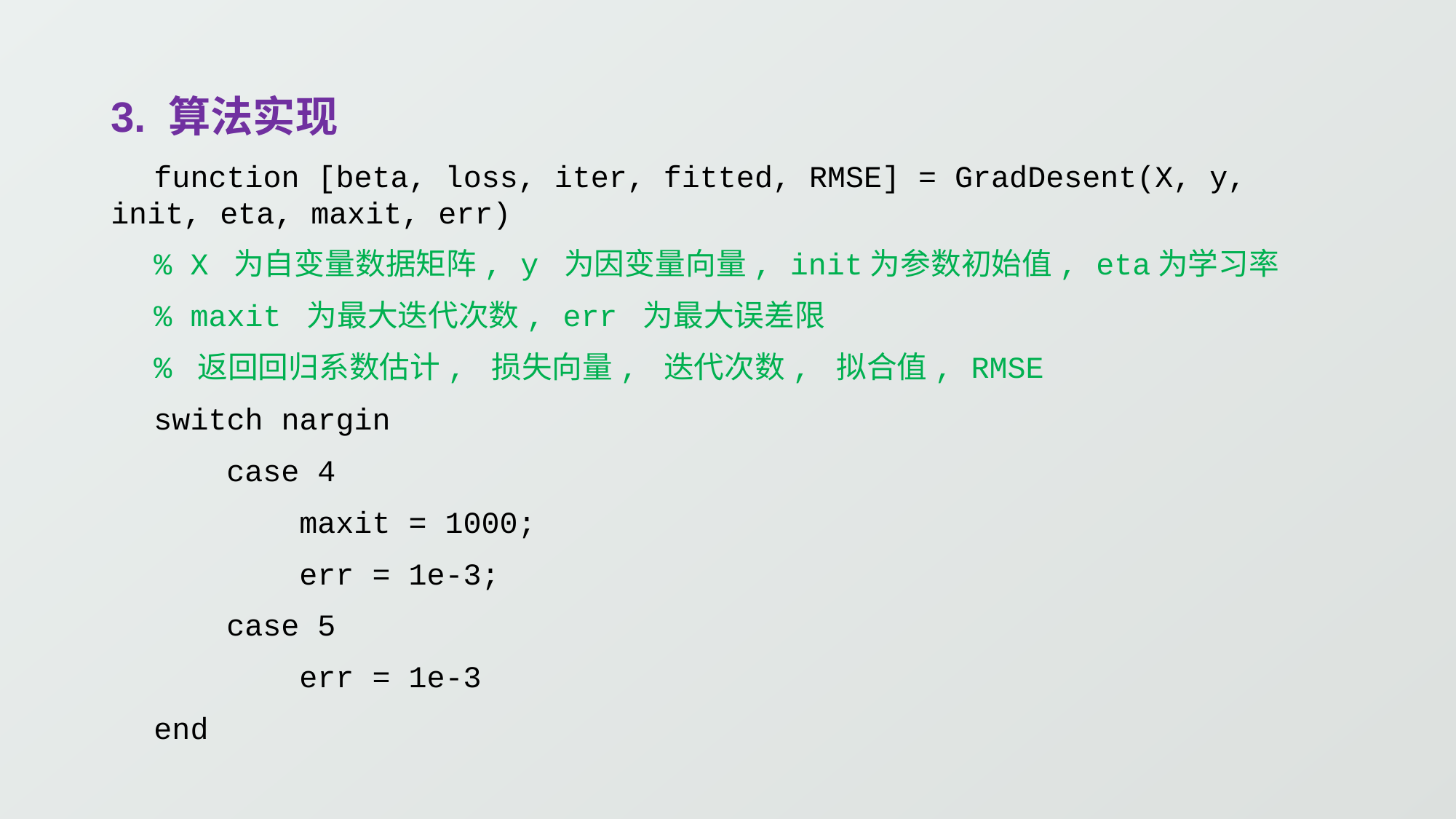

3. 算法实现
function [beta, loss, iter, fitted, RMSE] = GradDesent(X, y, init, eta, maxit, err)
% X 为自变量数据矩阵, y 为因变量向量, init为参数初始值, eta为学习率
% maxit 为最大迭代次数, err 为最大误差限
% 返回回归系数估计, 损失向量, 迭代次数, 拟合值, RMSE
switch nargin
    case 4
        maxit = 1000;
        err = 1e-3;
    case 5
        err = 1e-3
end